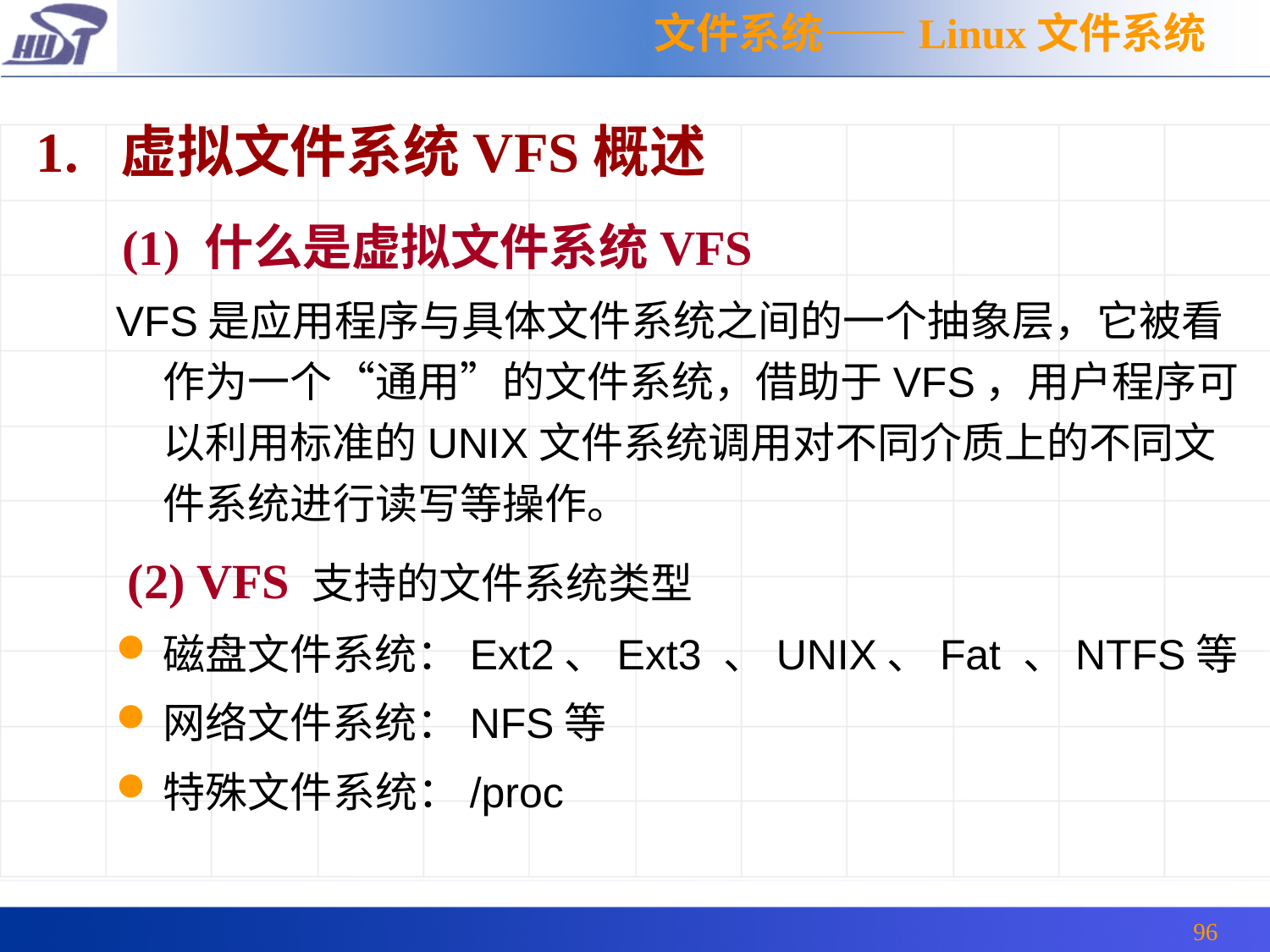

文件系统——Linux文件系统
1.  虚拟文件系统VFS概述
       (1) 什么是虚拟文件系统VFS
VFS是应用程序与具体文件系统之间的一个抽象层，它被看作为一个“通用”的文件系统，借助于VFS，用户程序可以利用标准的UNIX文件系统调用对不同介质上的不同文件系统进行读写等操作。
 (2) VFS 支持的文件系统类型
磁盘文件系统：Ext2、Ext3 、UNIX、Fat 、NTFS等
网络文件系统：NFS等
特殊文件系统：/proc
96